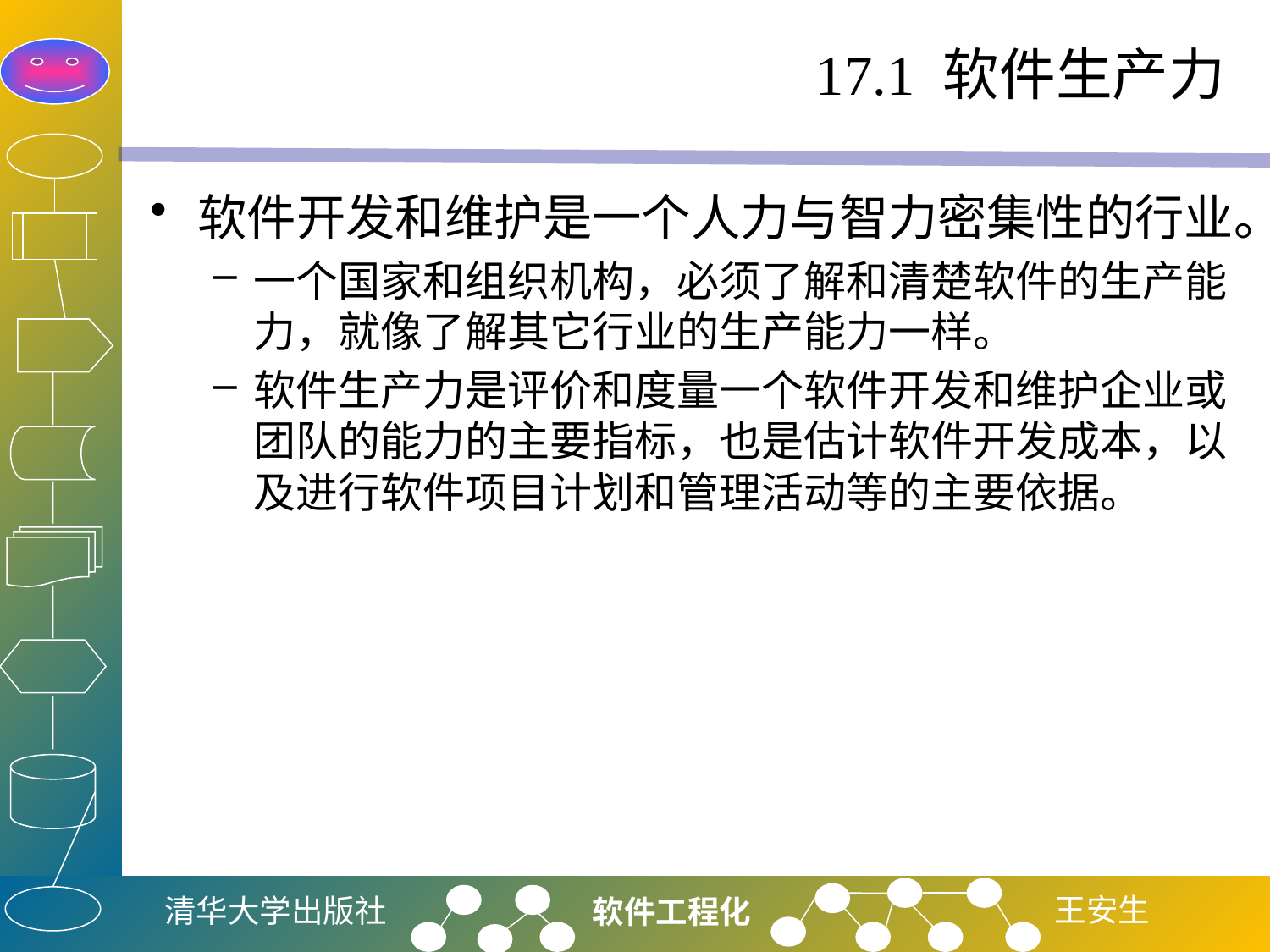

# 17.1 软件生产力
软件开发和维护是一个人力与智力密集性的行业。
一个国家和组织机构，必须了解和清楚软件的生产能力，就像了解其它行业的生产能力一样。
软件生产力是评价和度量一个软件开发和维护企业或团队的能力的主要指标，也是估计软件开发成本，以及进行软件项目计划和管理活动等的主要依据。